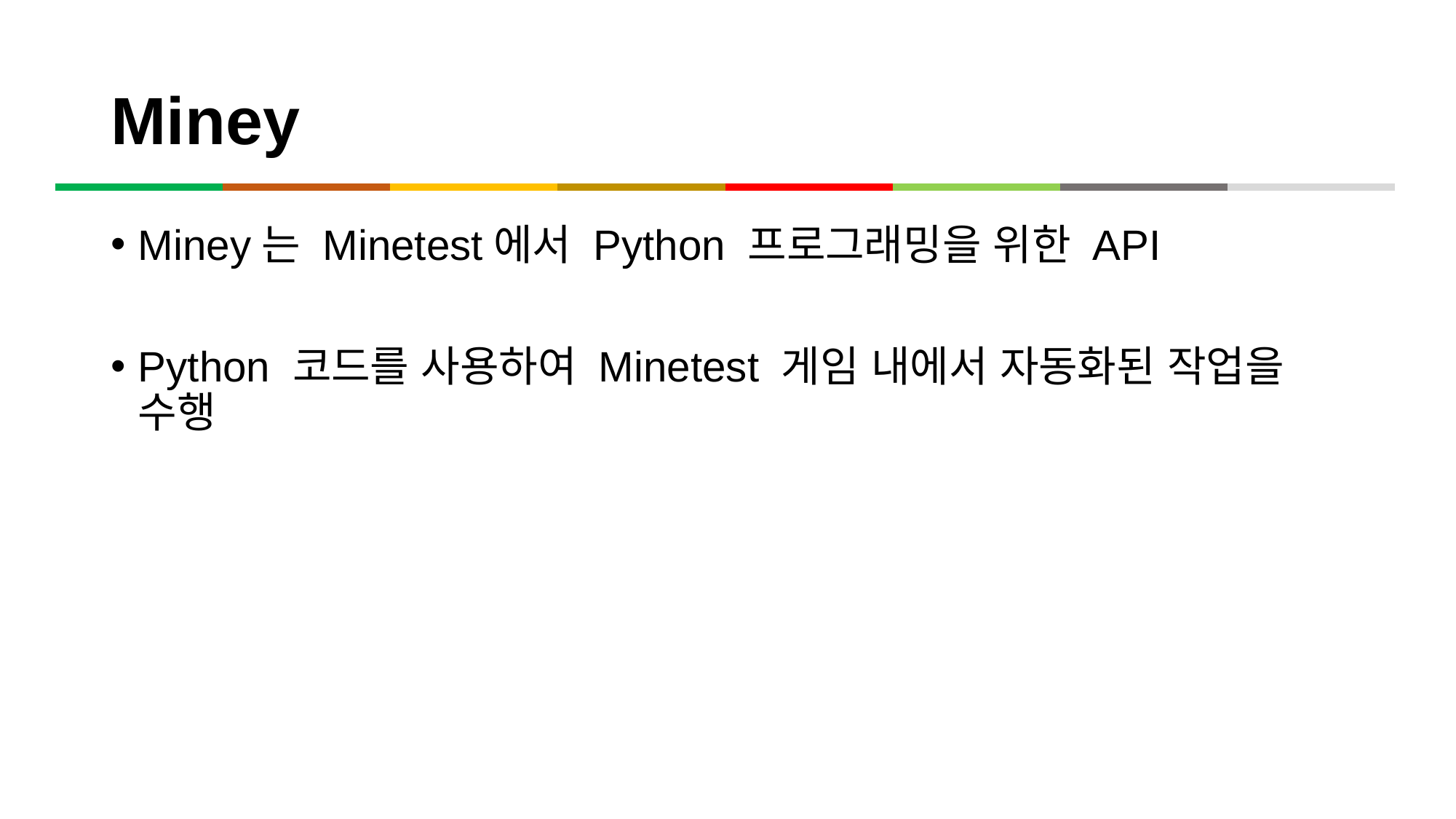

# Miney
Miney는 Minetest에서 Python 프로그래밍을 위한 API

Python 코드를 사용하여 Minetest 게임 내에서 자동화된 작업을 수행